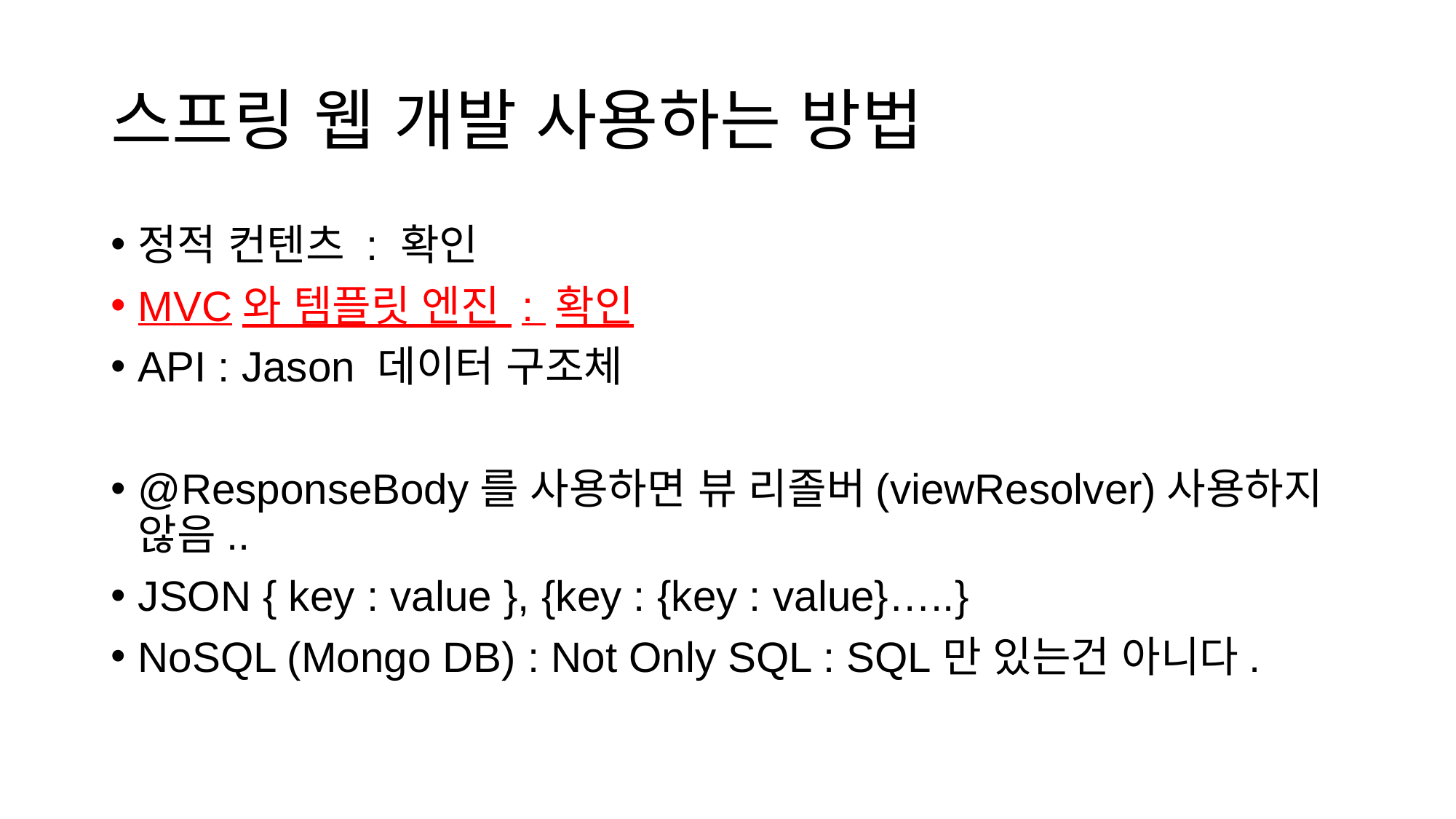

# 스프링 웹 개발 사용하는 방법
정적 컨텐츠 : 확인
MVC와 템플릿 엔진 : 확인
API : Jason 데이터 구조체

@ResponseBody를 사용하면 뷰 리졸버(viewResolver)사용하지 않음..
JSON { key : value }, {key : {key : value}…..}
NoSQL (Mongo DB) : Not Only SQL : SQL만 있는건 아니다.